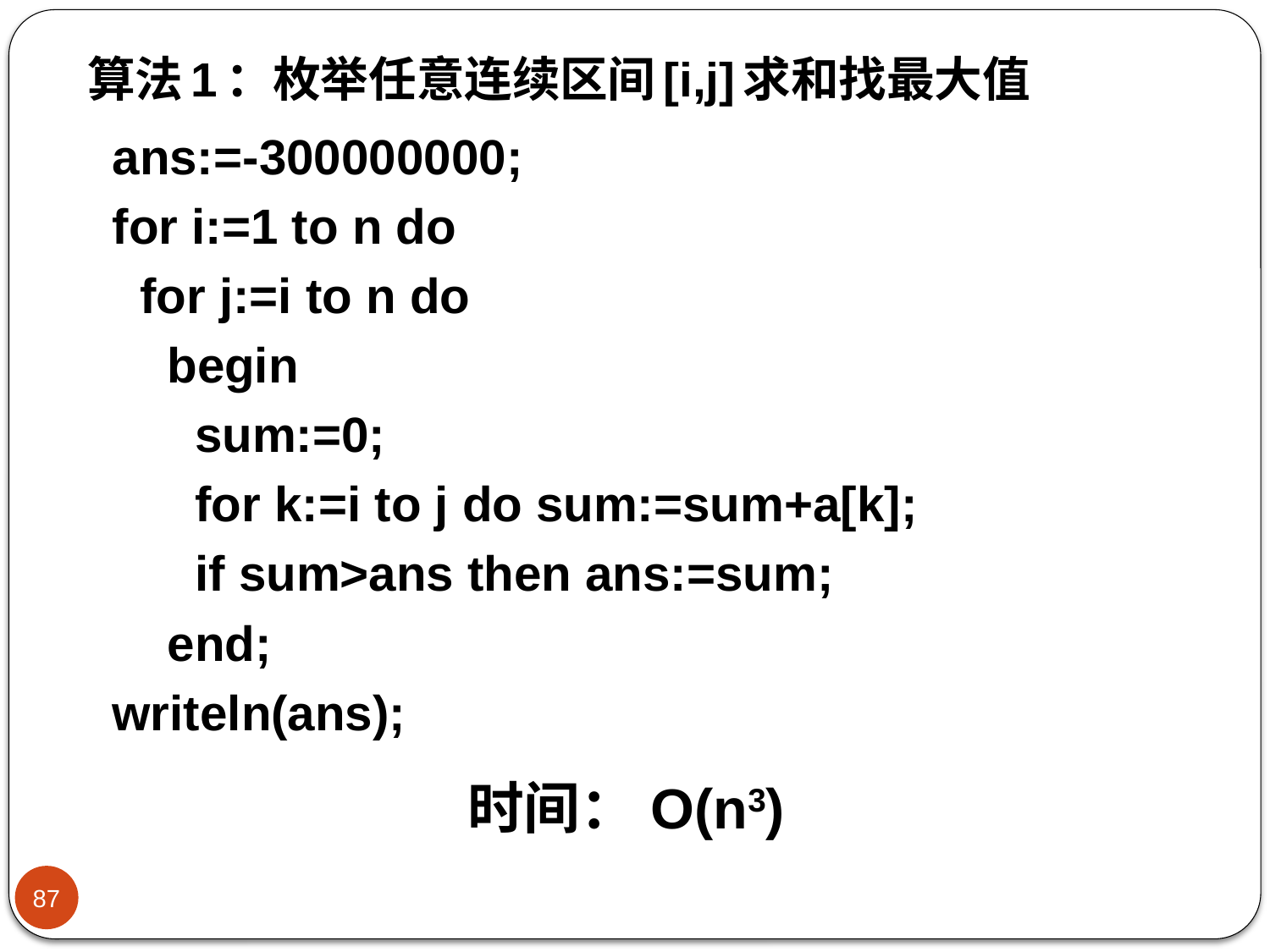

算法1：枚举任意连续区间[i,j]求和找最大值
  ans:=-300000000;
  for i:=1 to n do
    for j:=i to n do
      begin
        sum:=0;
        for k:=i to j do sum:=sum+a[k];
        if sum>ans then ans:=sum;
      end;
  writeln(ans);
时间：O(n3)
87